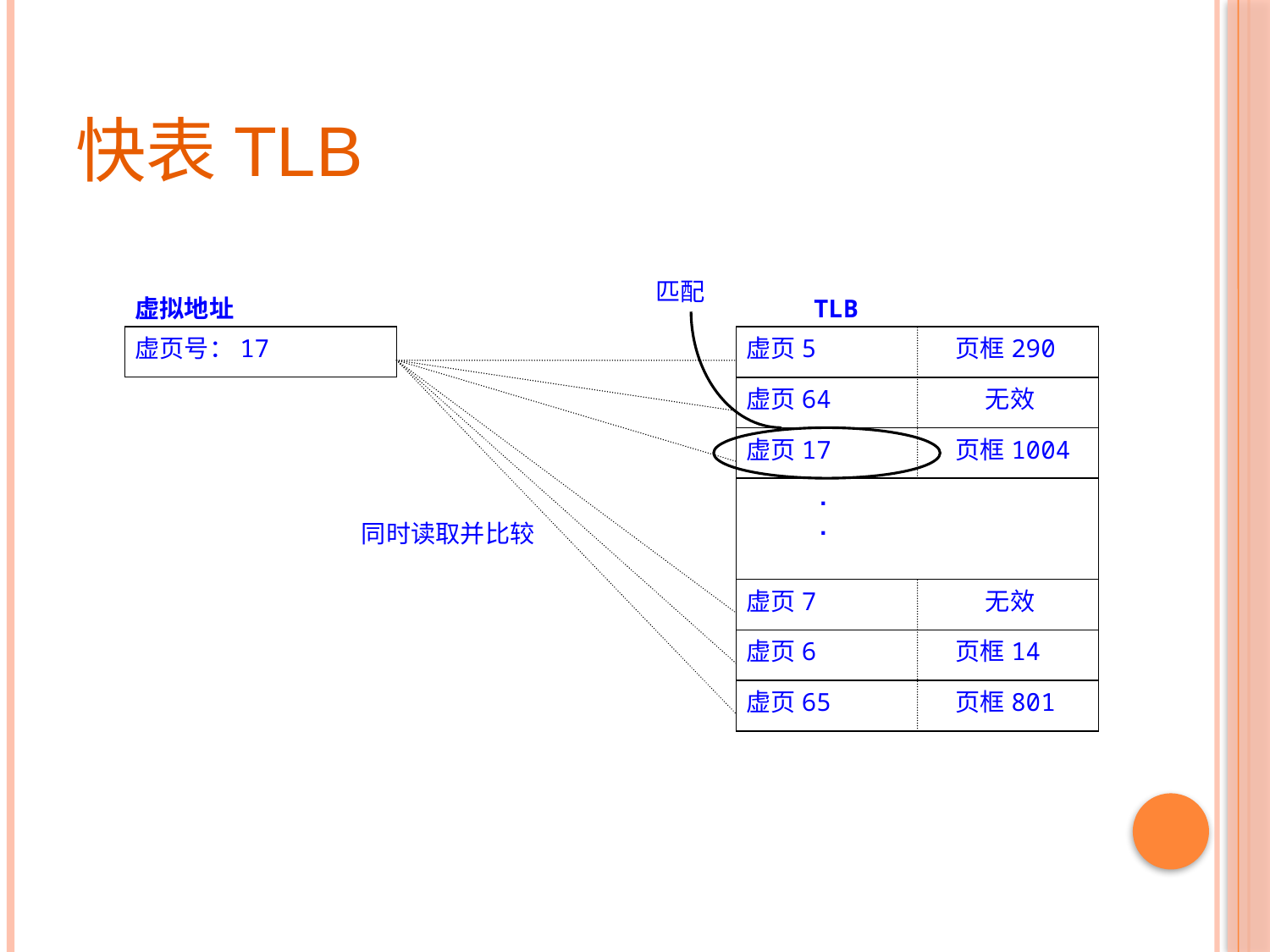

# 快表TLB
匹配
虚拟地址
虚页号：17
           TLB

            .
            .
            .
虚页5         页框290

虚页64          无效
虚页17        页框1004
虚页7           无效

虚页6         页框14
虚页65        页框801

同时读取并比较